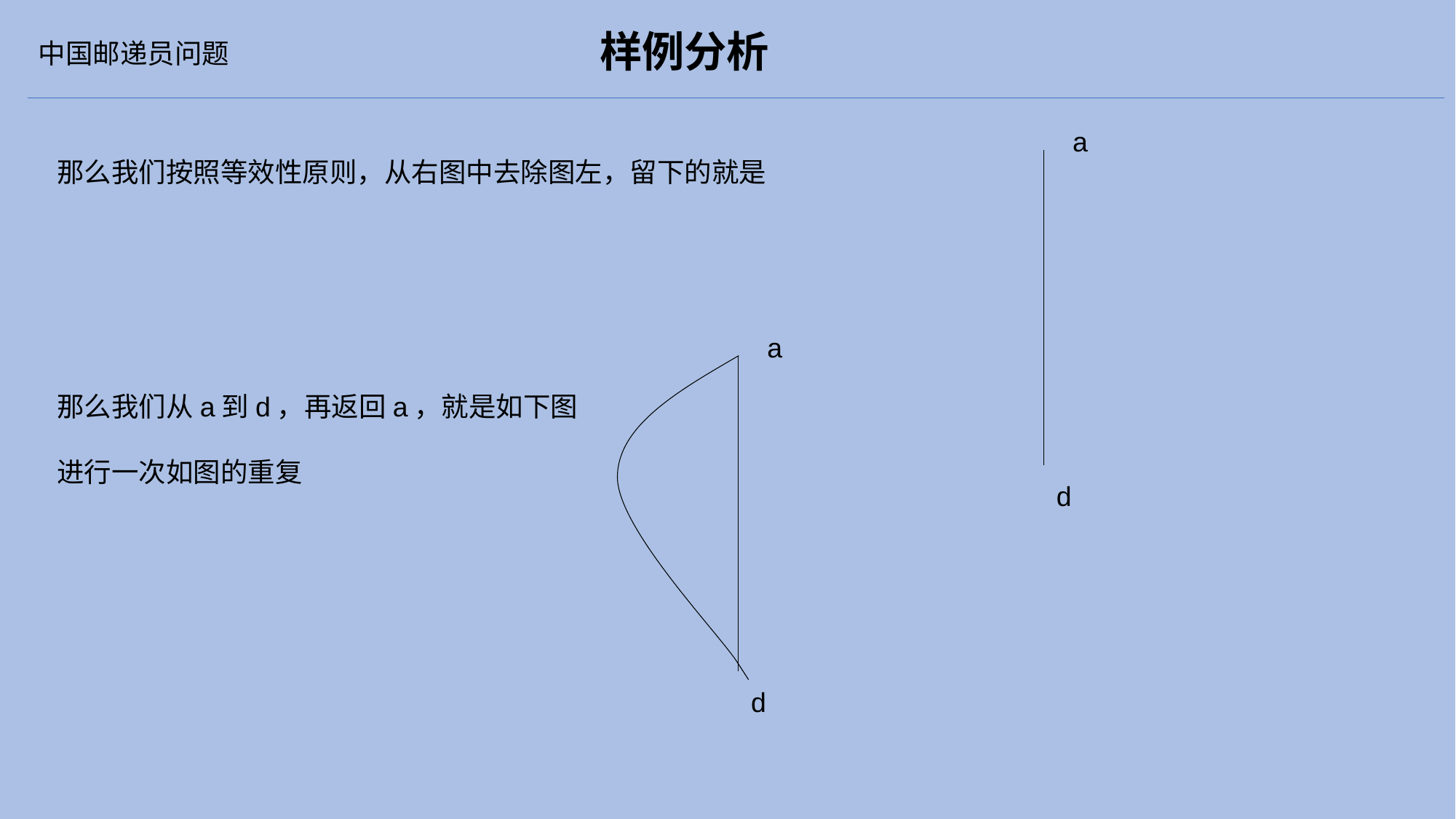

样例分析
中国邮递员问题
a
那么我们按照等效性原则，从右图中去除图左，留下的就是
a

那么我们从a到d，再返回a，就是如下图

进行一次如图的重复
d
d